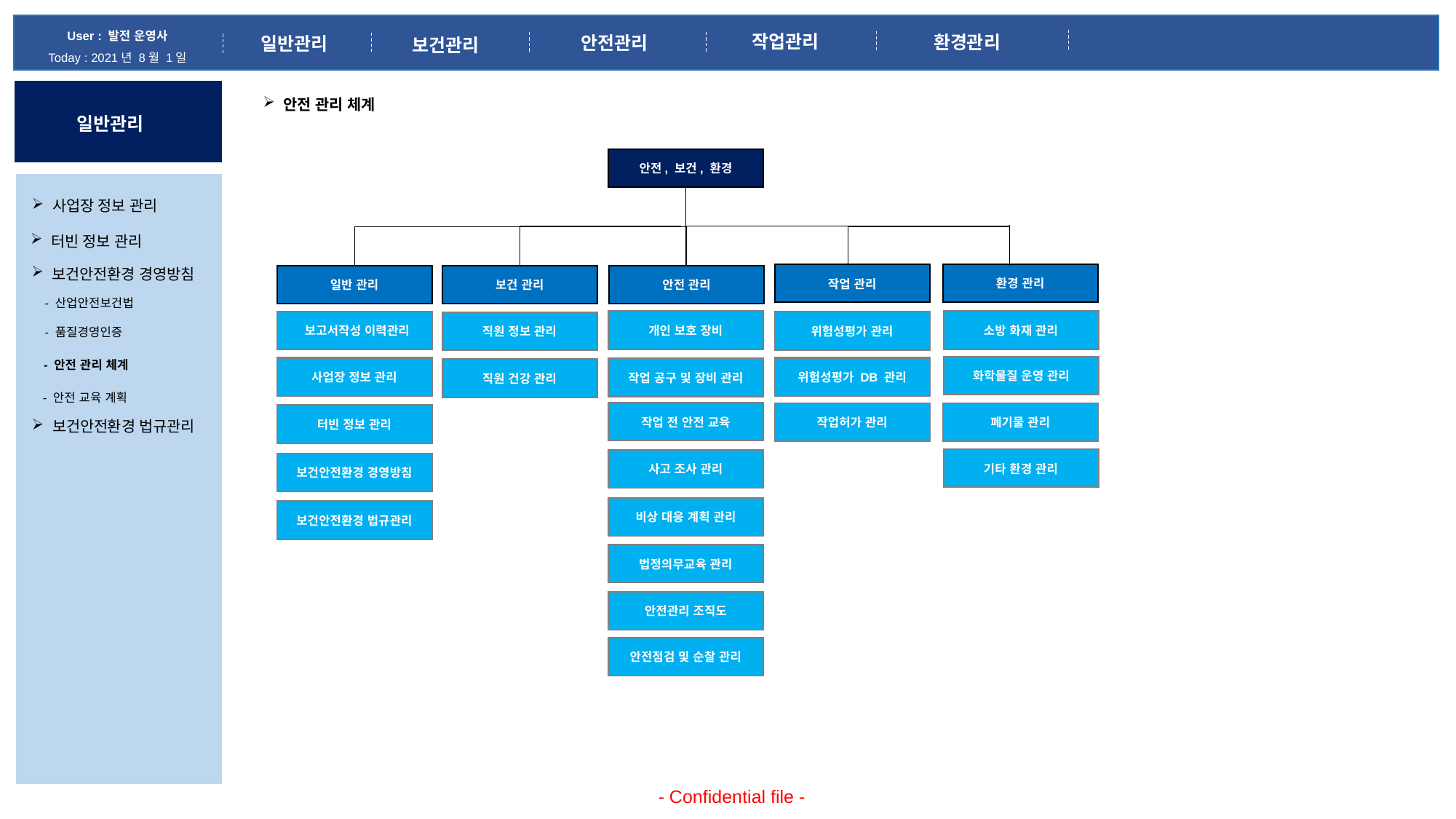

User : 발전 운영사
Today : 2021년 8월 1일
작업관리
환경관리
안전관리
일반관리
보건관리

안전 관리 체계
일반관리
안전, 보건, 환경

사업장 정보 관리
터빈 정보 관리
보건안전환경 경영방침
환경 관리
작업 관리
보건 관리
안전 관리
일반 관리
- 산업안전보건법
소방 화재 관리
개인 보호 장비
 보고서작성 이력관리
위험성평가 관리
직원 정보 관리
- 품질경영인증
- 안전 관리 체계
화학물질 운영 관리
사업장 정보 관리
위험성평가 DB 관리
작업 공구 및 장비 관리
직원 건강 관리
- 안전 교육 계획
작업 전 안전 교육
작업허가 관리
폐기물 관리
터빈 정보 관리
보건안전환경 법규관리
기타 환경 관리
사고 조사 관리
보건안전환경 경영방침
비상 대응 계획 관리
보건안전환경 법규관리
법정의무교육 관리
안전관리 조직도
안전점검 및 순찰 관리
- Confidential file -